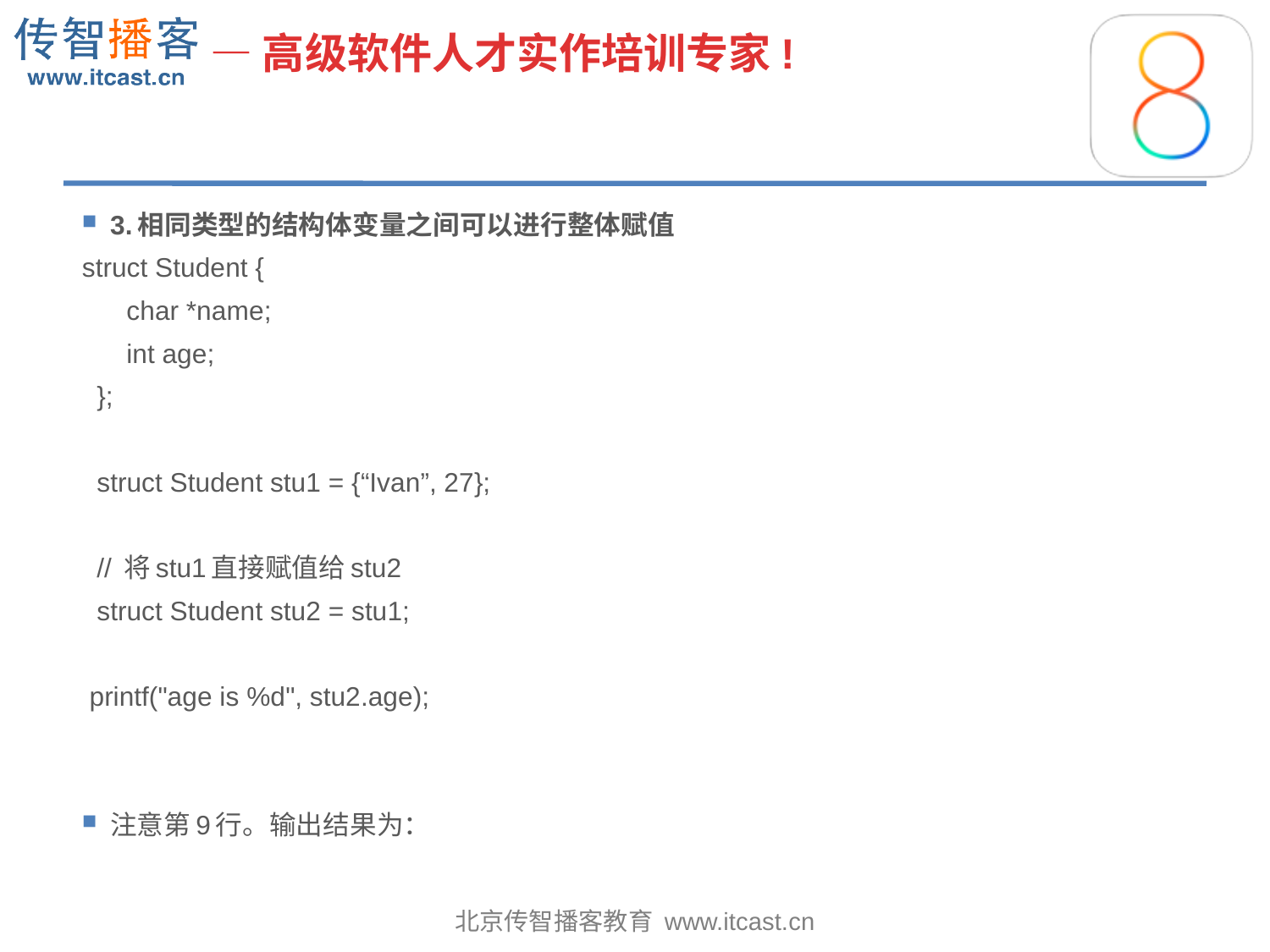

#
3.相同类型的结构体变量之间可以进行整体赋值
struct Student {
      char *name;
      int age;
  };

  struct Student stu1 = {“Ivan”, 27};

  // 将stu1直接赋值给stu2
  struct Student stu2 = stu1;

 printf("age is %d", stu2.age);

注意第9行。输出结果为：